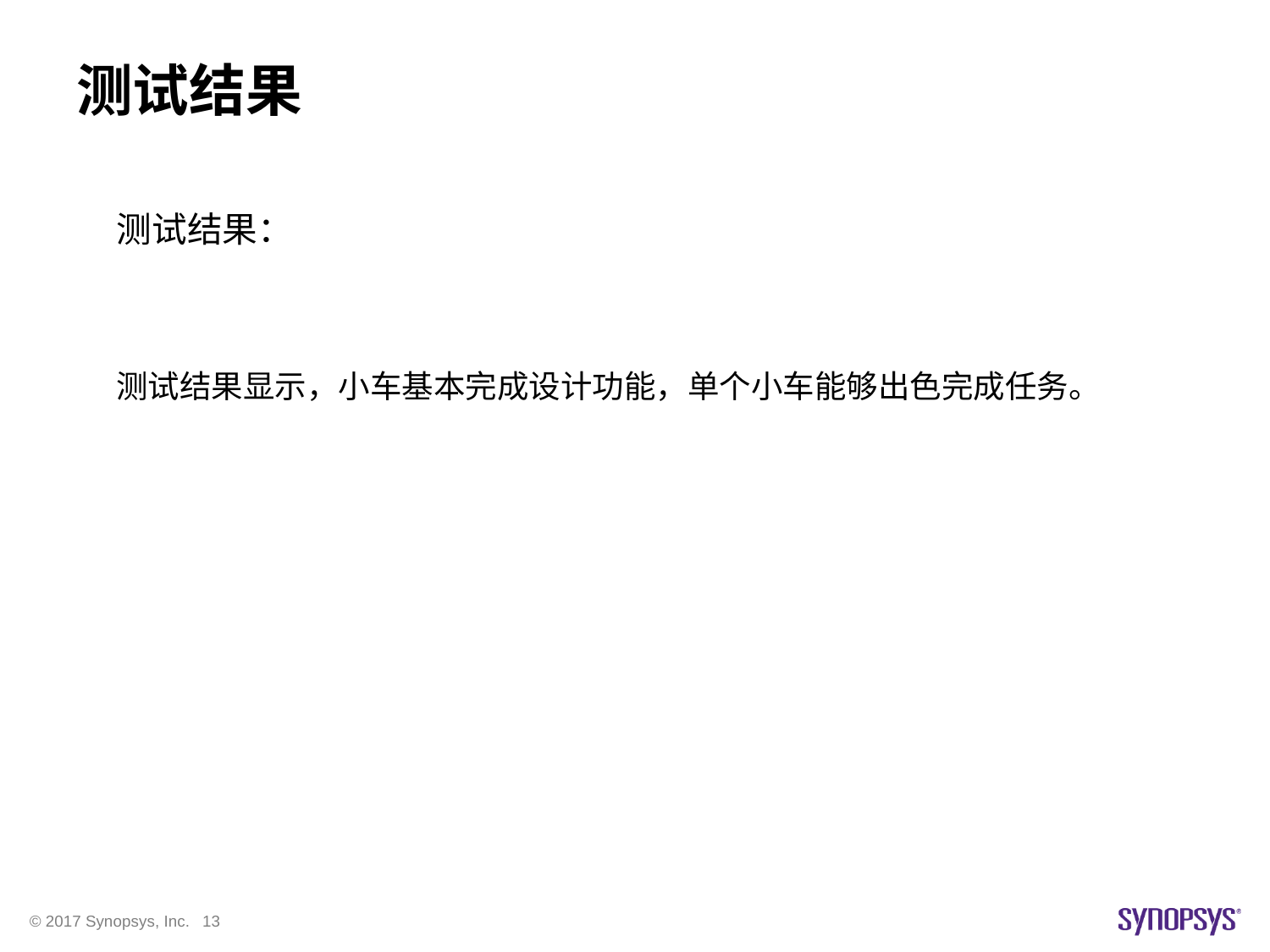

# 测试结果
测试结果：

测试结果显示，小车基本完成设计功能，单个小车能够出色完成任务。